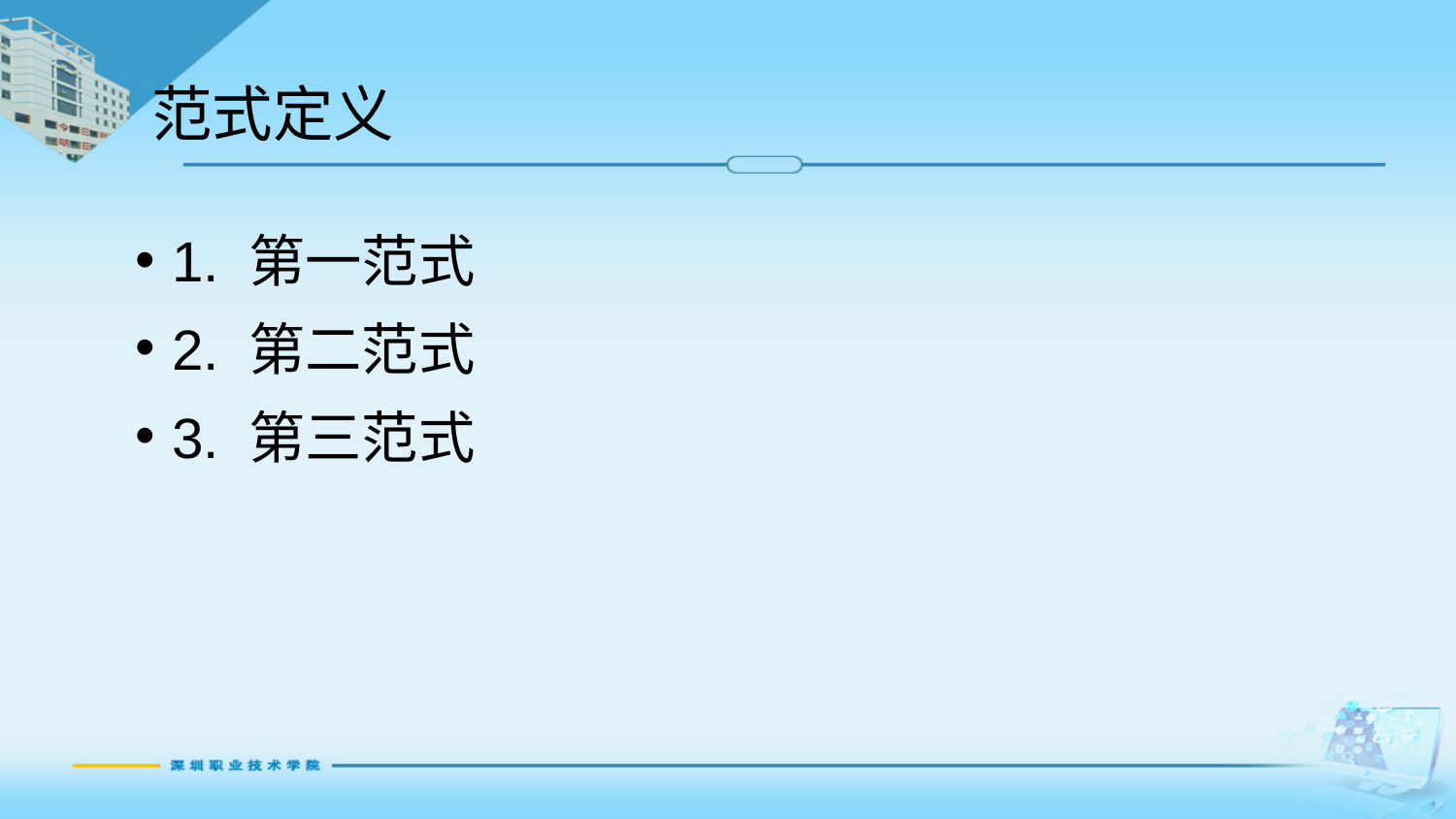

# 范式定义
1. 第一范式
2. 第二范式
3. 第三范式